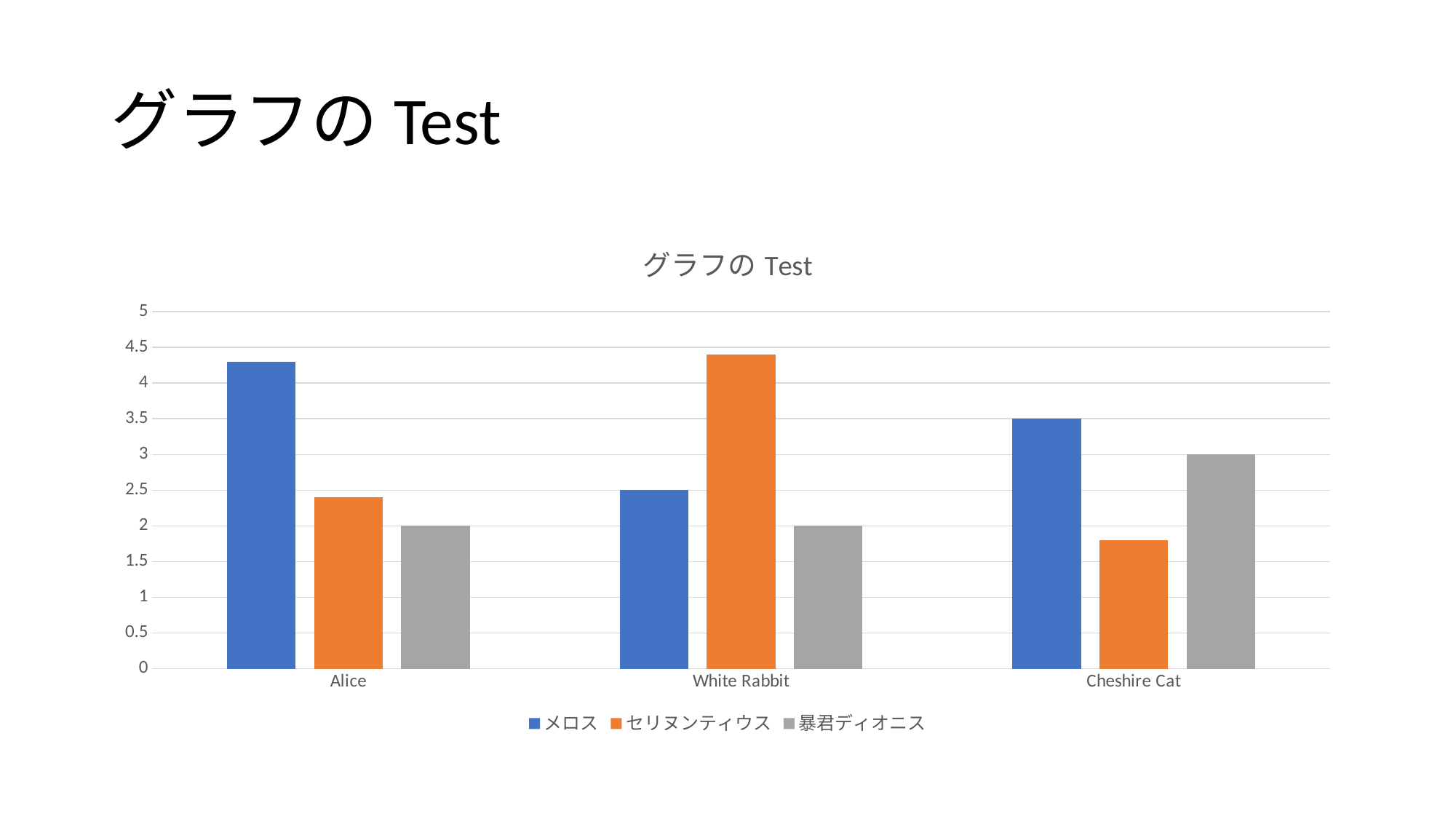

# グラフのTest

### Chart: グラフのTest

| Category | メロス | セリヌンティウス | 暴君ディオニス |
|---|---|---|---|
| Alice | 4.3 | 2.4 | 2.0 |
| White Rabbit | 2.5 | 4.4 | 2.0 |
| Cheshire Cat | 3.5 | 1.8 | 3.0 |